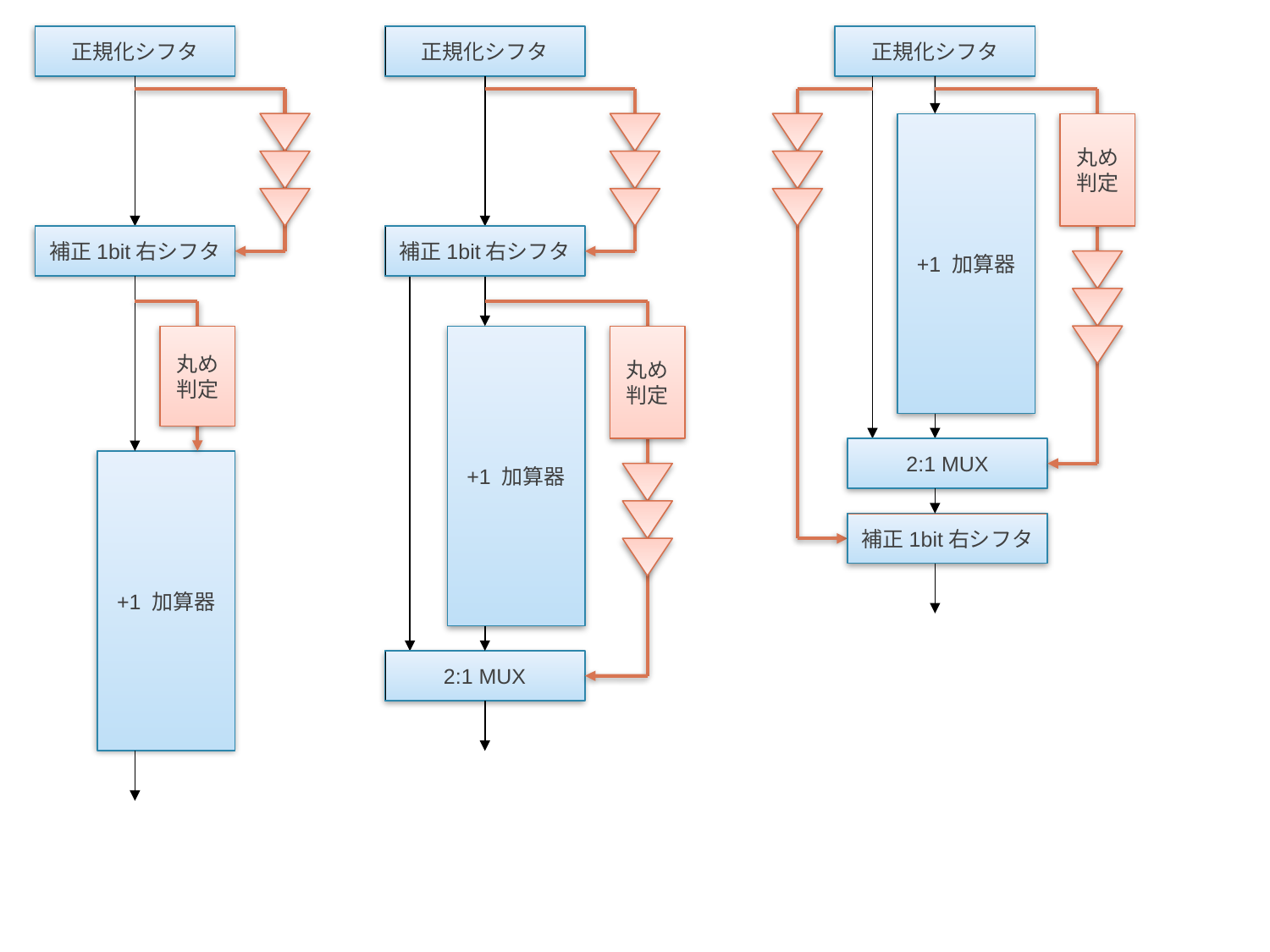

正規化シフタ
正規化シフタ
正規化シフタ

+1 加算器
丸め
判定

補正1bit右シフタ
補正1bit右シフタ

+1 加算器
丸め
判定
丸め
判定

2:1 MUX
+1 加算器

補正1bit右シフタ

2:1 MUX